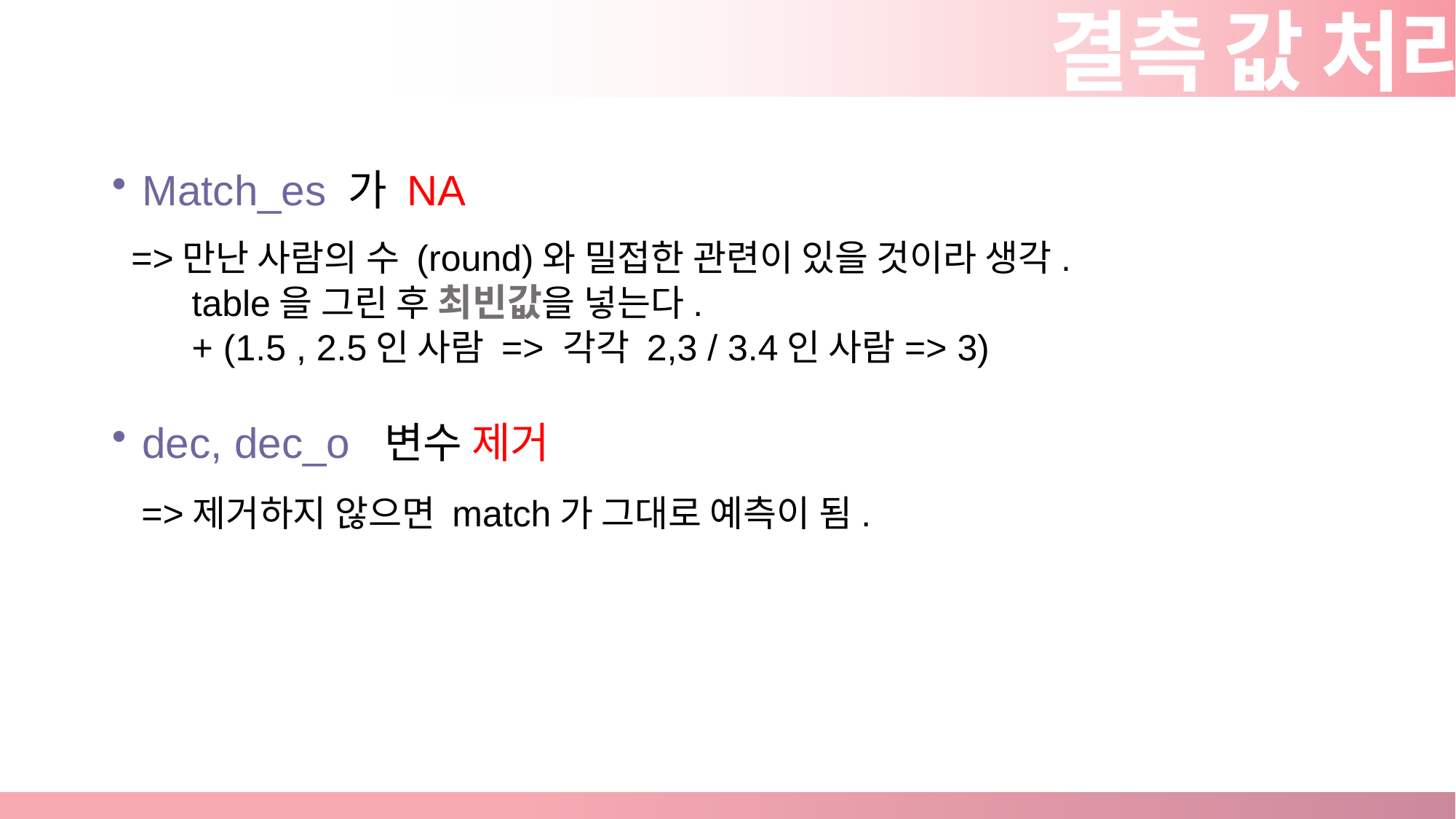

결측 값 처리
Match_es 가 NA
=>만난 사람의 수 (round)와 밀접한 관련이 있을 것이라 생각.
table을 그린 후 최빈값을 넣는다.
+ (1.5 , 2.5인 사람 => 각각 2,3 / 3.4인 사람=> 3)
dec, dec_o  변수 제거
=>제거하지 않으면 match가 그대로 예측이 됨.